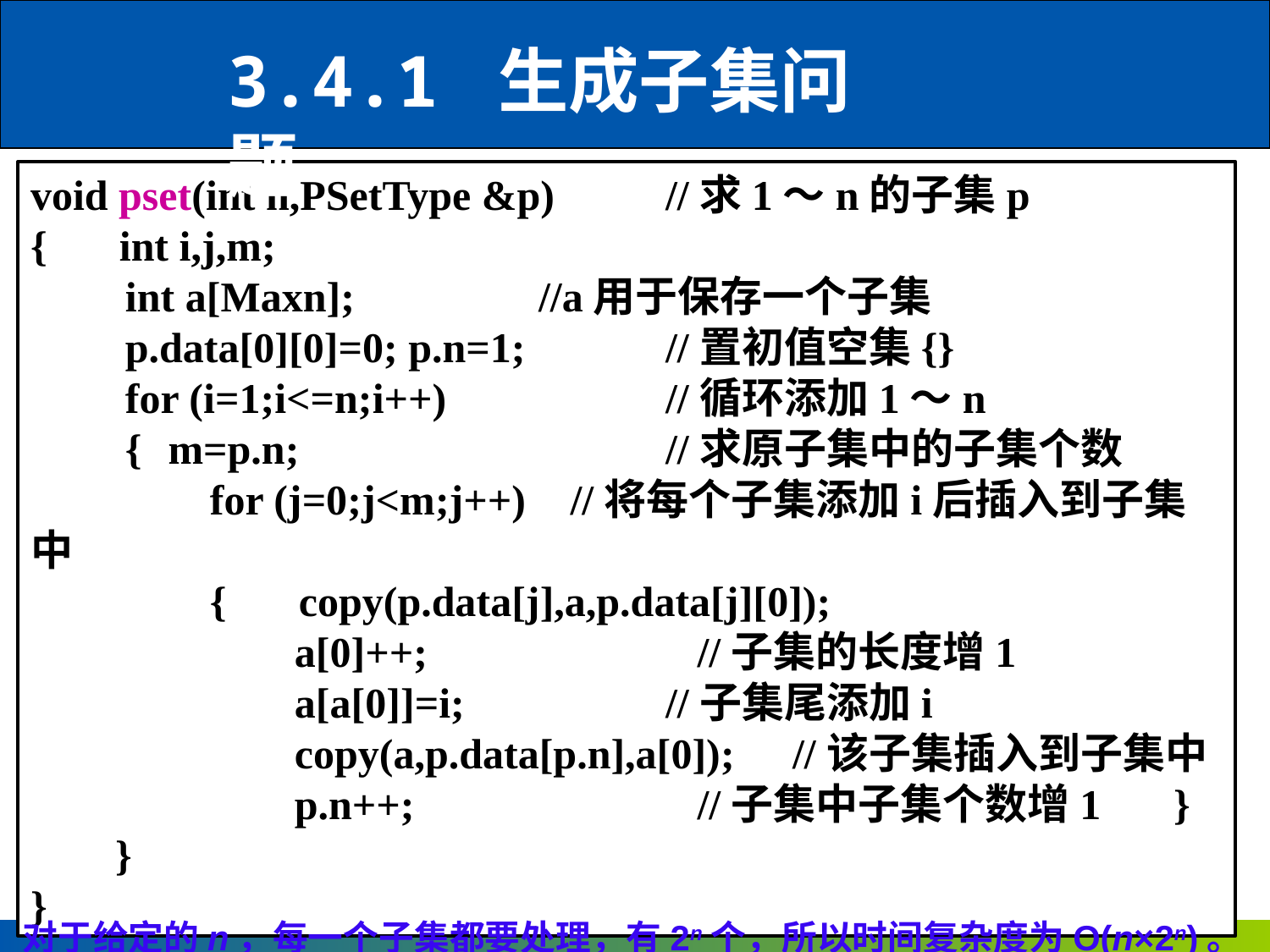

3.4.1 生成子集问题
void pset(int n,PSetType &p)	//求1～n的子集p
{　 int i,j,m;
　　int a[Maxn];		//a用于保存一个子集
　　p.data[0][0]=0; p.n=1;　	//置初值空集{}
　　for (i=1;i<=n;i++)	   	//循环添加1～n
　　{	 m=p.n; 		   	//求原子集中的子集个数
　　　　for (j=0;j<m;j++)	   //将每个子集添加i后插入到子集中
　　　　{　 copy(p.data[j],a,p.data[j][0]);
　　　　　　a[0]++;		   //子集的长度增1
　　　　　　a[a[0]]=i;	   	//子集尾添加i
　　　　　　copy(a,p.data[p.n],a[0]);	//该子集插入到子集中
　　　　　　p.n++;		   //子集中子集个数增1	}
        }
}
对于给定的n，每一个子集都要处理，有2n个，所以时间复杂度为O(n×2n)。